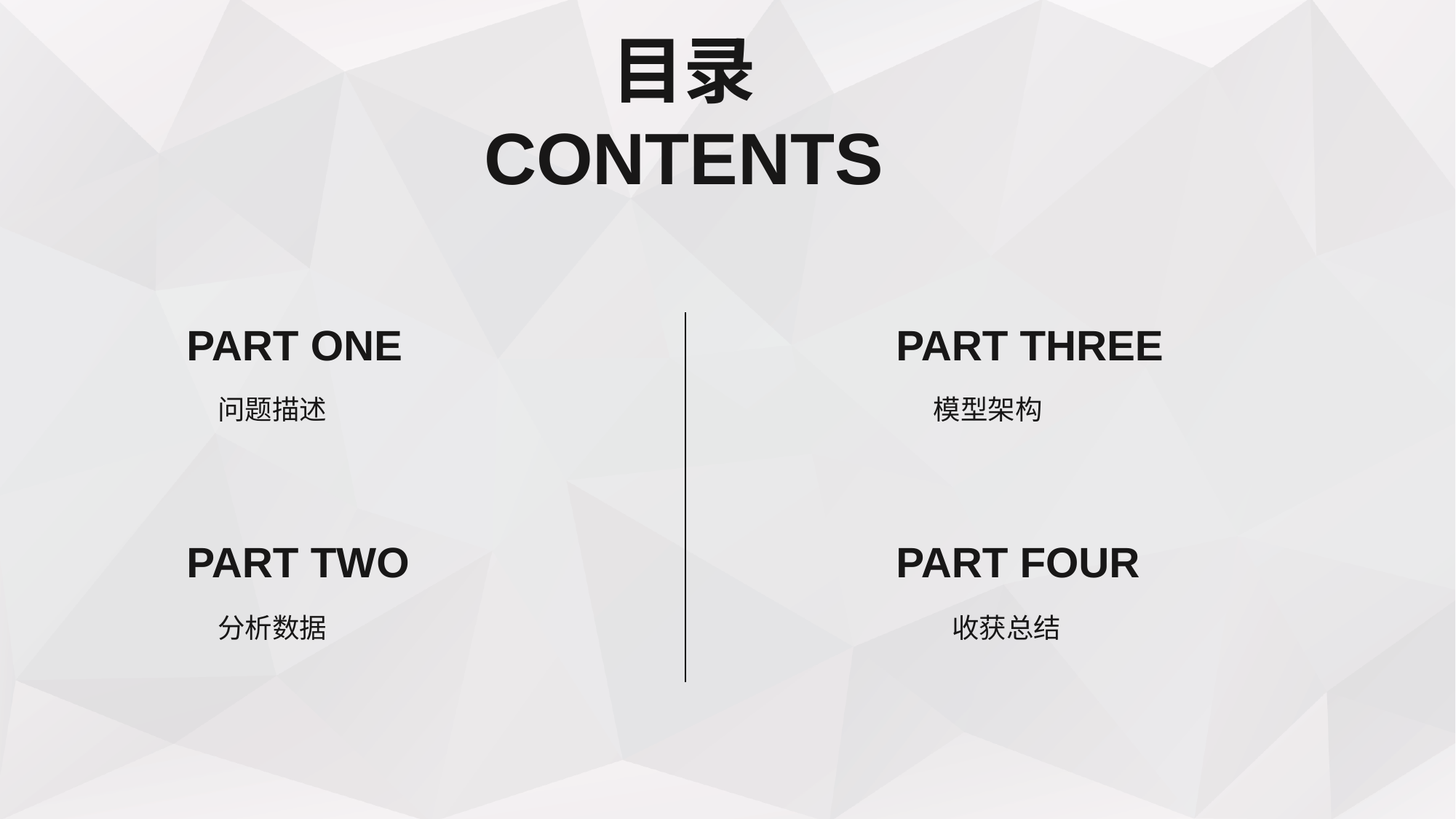

目录
CONTENTS
PART ONE
PART THREE
      问题描述
       模型架构
PART TWO
PART FOUR
      分析数据
收获总结